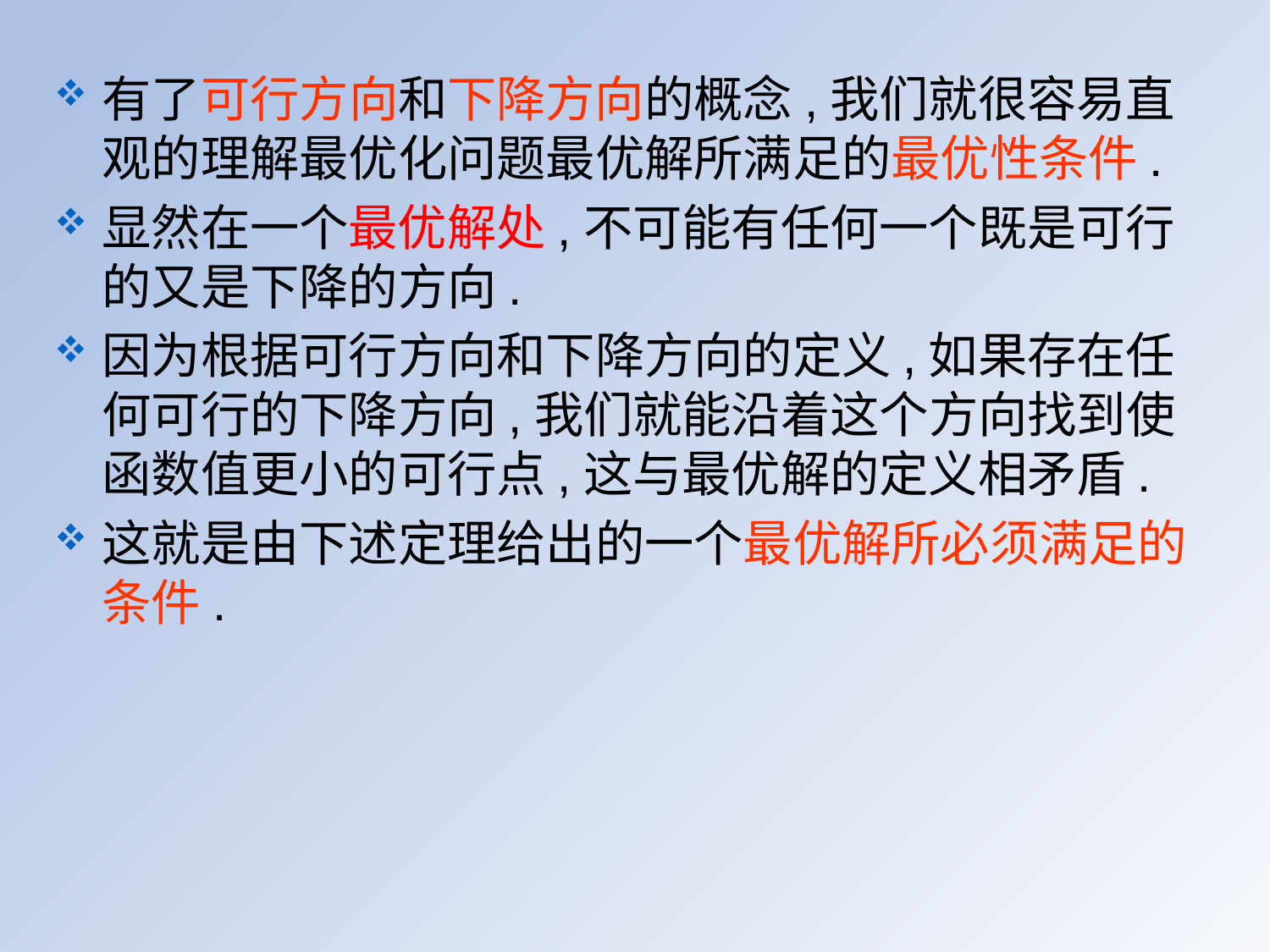

有了可行方向和下降方向的概念,我们就很容易直观的理解最优化问题最优解所满足的最优性条件.
显然在一个最优解处,不可能有任何一个既是可行的又是下降的方向.
因为根据可行方向和下降方向的定义,如果存在任何可行的下降方向,我们就能沿着这个方向找到使函数值更小的可行点,这与最优解的定义相矛盾.
这就是由下述定理给出的一个最优解所必须满足的条件.